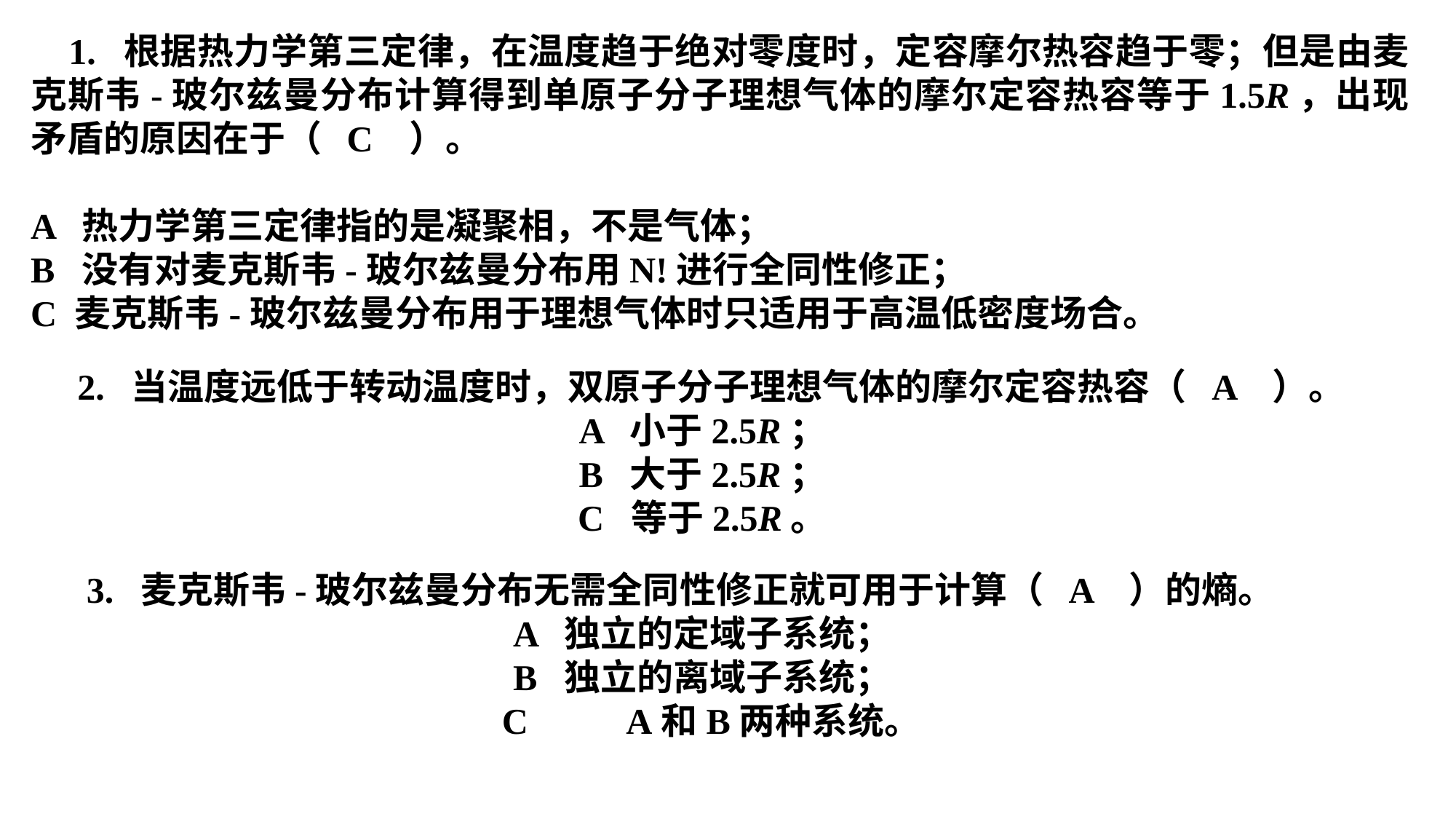

1.  根据热力学第三定律，在温度趋于绝对零度时，定容摩尔热容趋于零；但是由麦克斯韦-玻尔兹曼分布计算得到单原子分子理想气体的摩尔定容热容等于1.5R，出现矛盾的原因在于（  C   ）。

A  热力学第三定律指的是凝聚相，不是气体；
B  没有对麦克斯韦-玻尔兹曼分布用N!进行全同性修正；
C 麦克斯韦-玻尔兹曼分布用于理想气体时只适用于高温低密度场合。
    2.  当温度远低于转动温度时，双原子分子理想气体的摩尔定容热容（  A   ）。
A  小于2.5R；
B  大于2.5R；
C  等于2.5R。
 3.  麦克斯韦-玻尔兹曼分布无需全同性修正就可用于计算（  A   ）的熵。
A  独立的定域子系统；
B  独立的离域子系统；
  C           A和B两种系统。